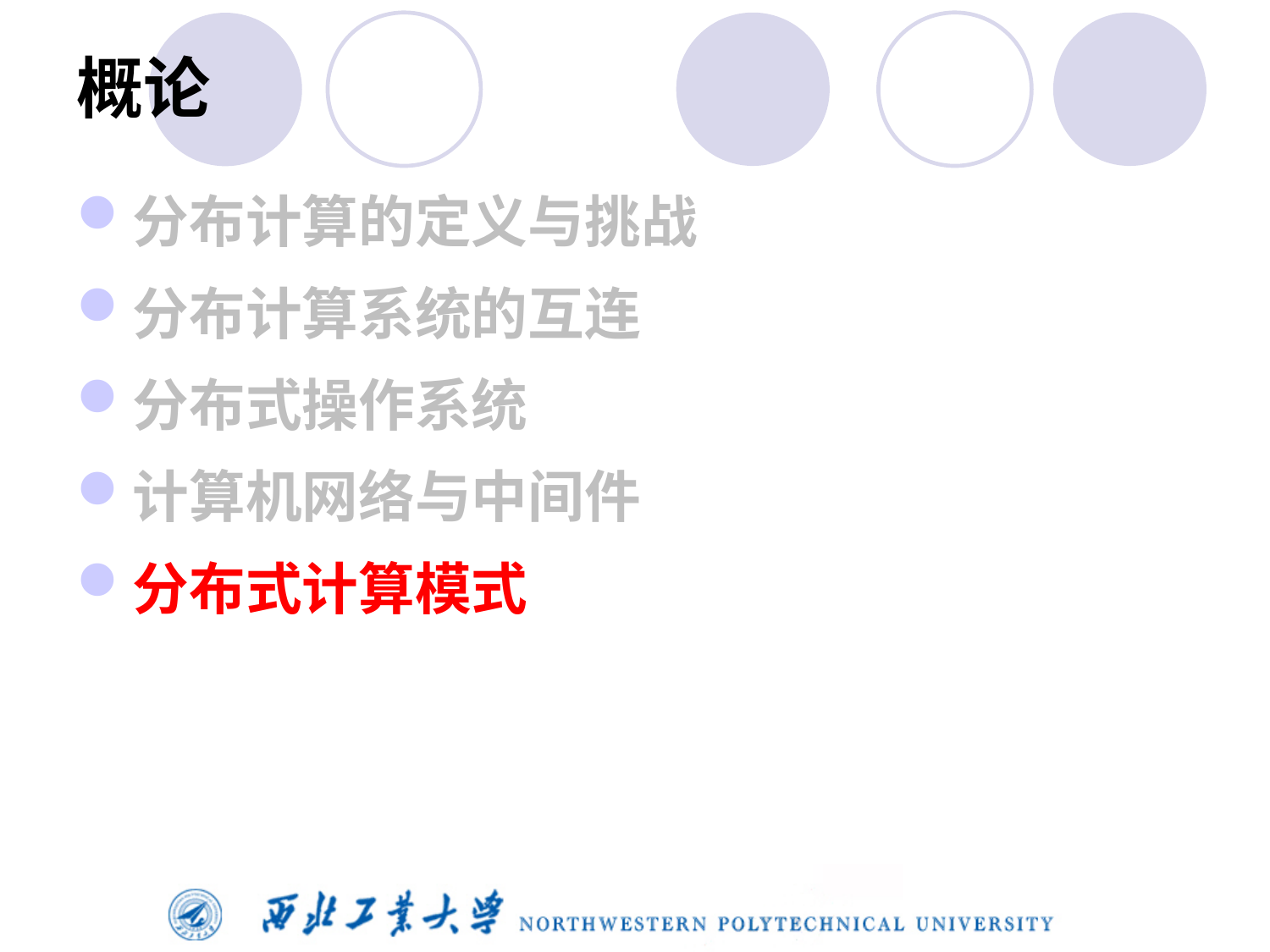

# 概论
分布计算的定义与挑战
分布计算系统的互连
分布式操作系统
计算机网络与中间件
分布式计算模式